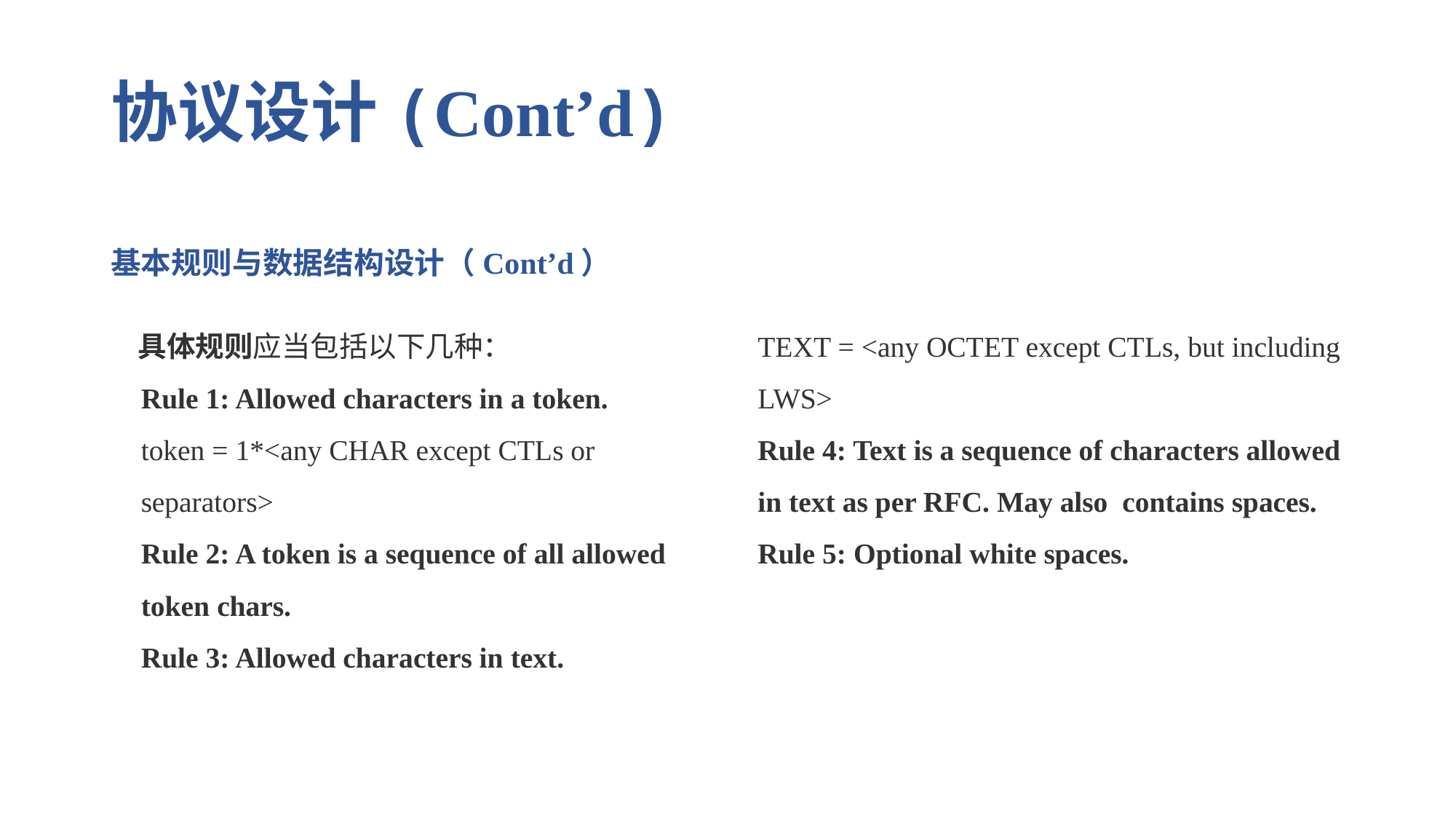

# 协议设计(Cont’d)
基本规则与数据结构设计（Cont’d）
具体规则应当包括以下几种：
Rule 1: Allowed characters in a token.
token = 1*<any CHAR except CTLs or separators>
Rule 2: A token is a sequence of all allowed token chars.
Rule 3: Allowed characters in text.
TEXT = <any OCTET except CTLs, but including LWS>
Rule 4: Text is a sequence of characters allowed in text as per RFC. May also  contains spaces.
Rule 5: Optional white spaces.